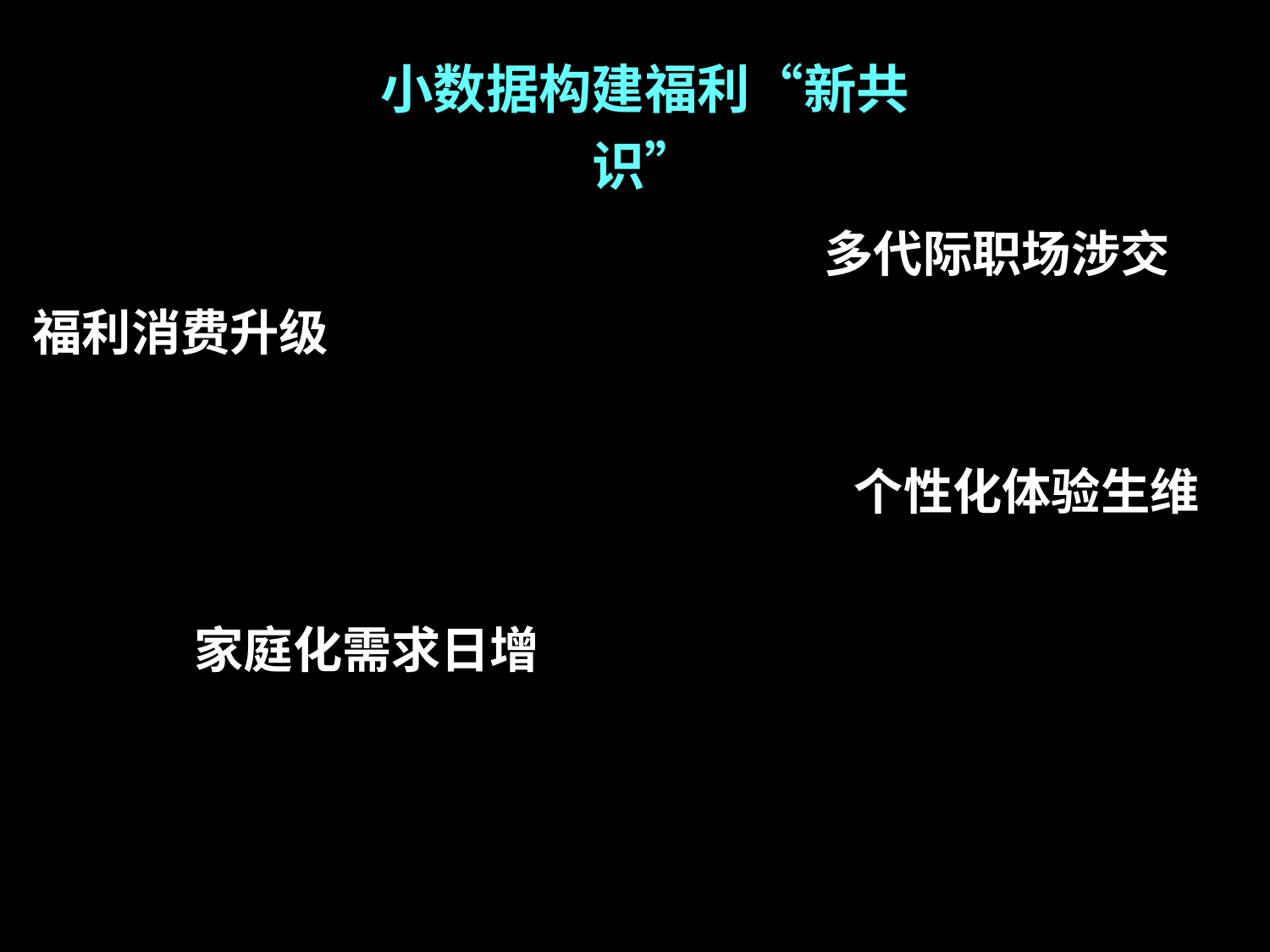

| 小数据构建福利“新共识” |
| --- |
| 多代际职场涉交 |
| --- |
| 福利消费升级 |
| --- |
| 个性化体验生维 |
| --- |
| 家庭化需求日增 |
| --- |